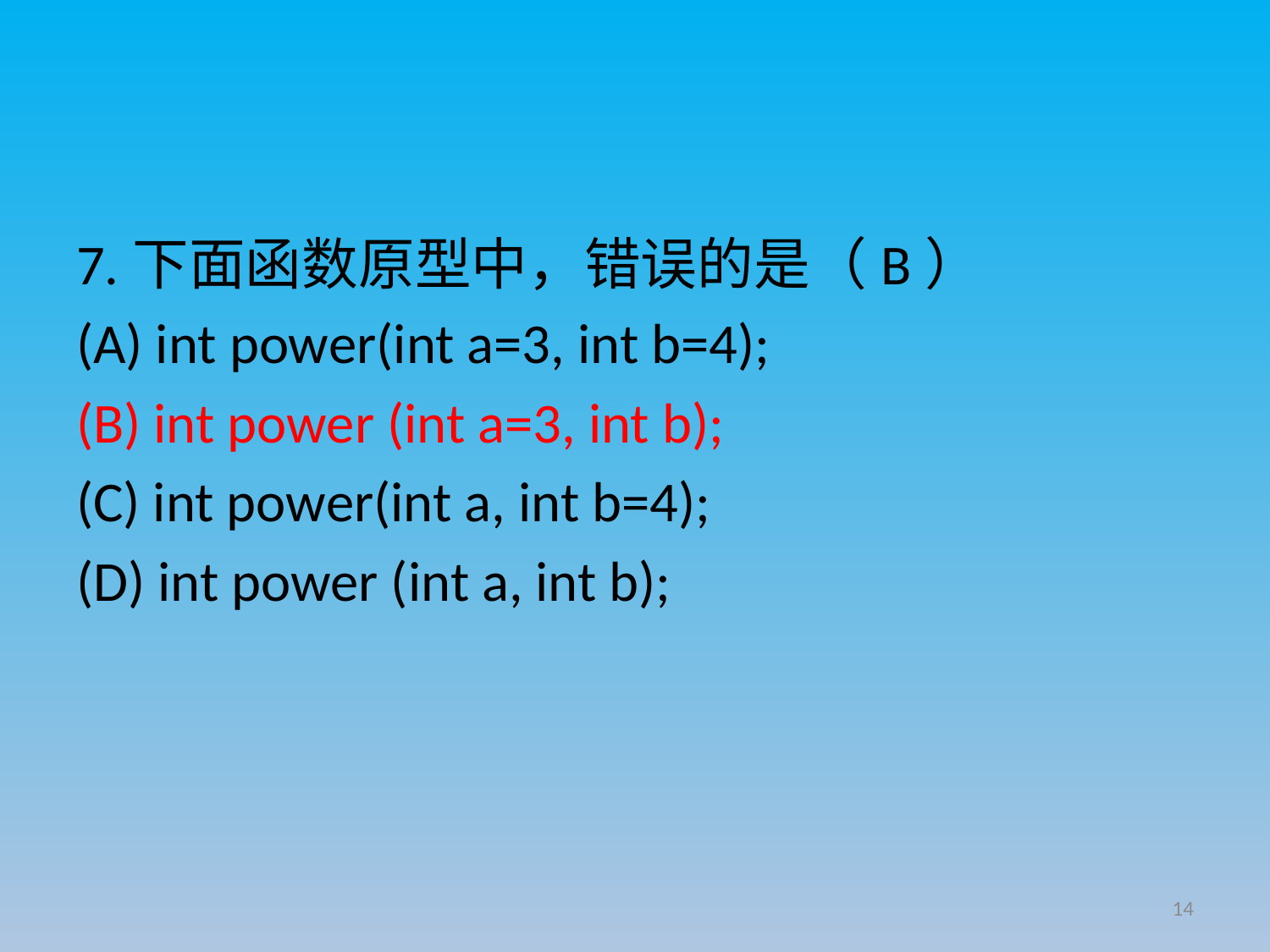

#
7.下面函数原型中，错误的是（B）
(A) int power(int a=3, int b=4);
(B) int power (int a=3, int b);
(C) int power(int a, int b=4);
(D) int power (int a, int b);

14